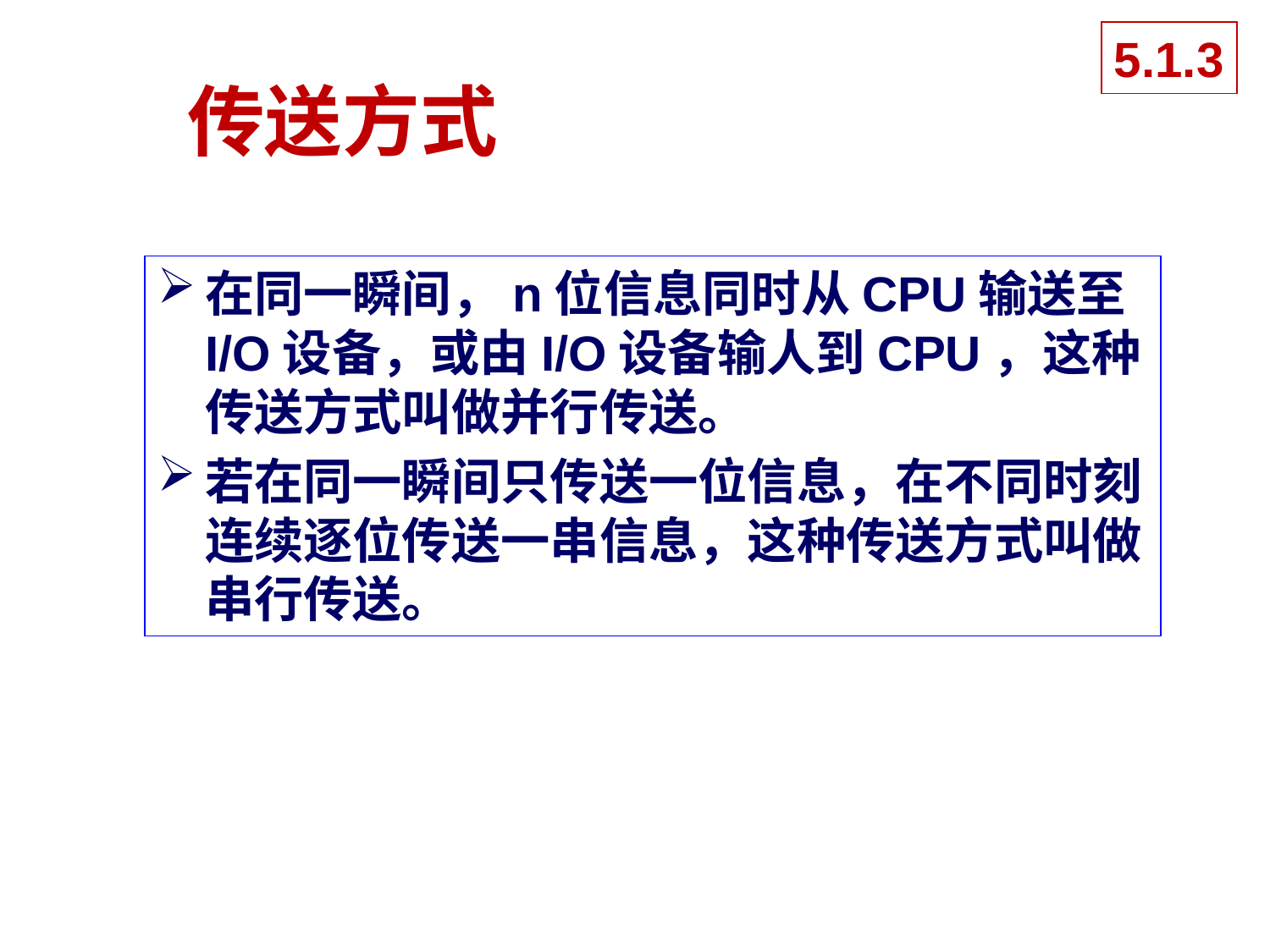

5.1.3
# 传送方式
在同一瞬间，n位信息同时从CPU输送至I/O设备，或由I/O设备输人到CPU，这种传送方式叫做并行传送。
若在同一瞬间只传送一位信息，在不同时刻连续逐位传送一串信息，这种传送方式叫做串行传送。